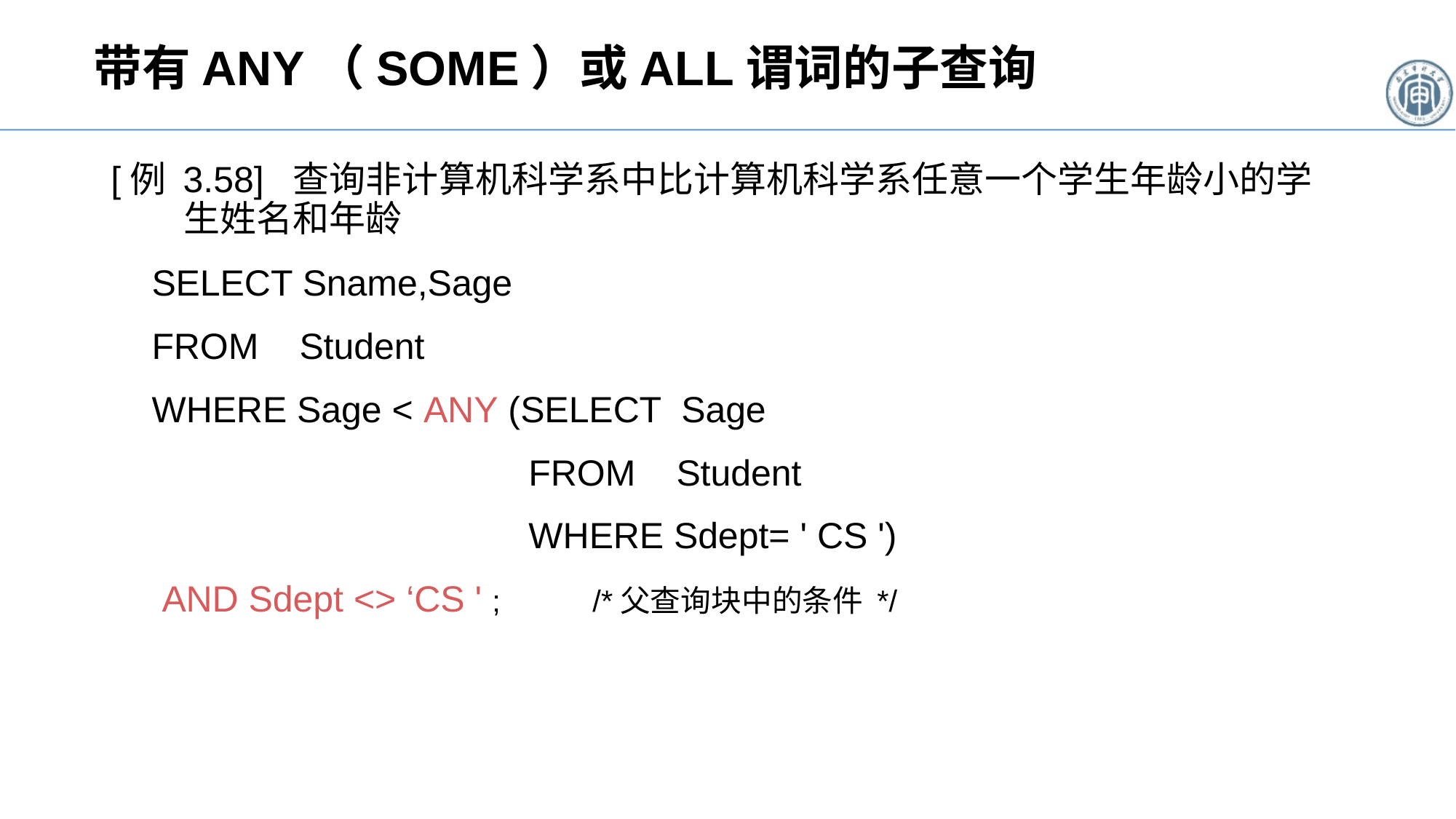

# 带有ANY（SOME）或ALL谓词的子查询
[例 3.58]  查询非计算机科学系中比计算机科学系任意一个学生年龄小的学生姓名和年龄
    SELECT Sname,Sage
    FROM    Student
    WHERE Sage < ANY (SELECT  Sage
                                         FROM    Student
                                         WHERE Sdept= ' CS ')
     AND Sdept <> ‘CS ' ;           /*父查询块中的条件 */